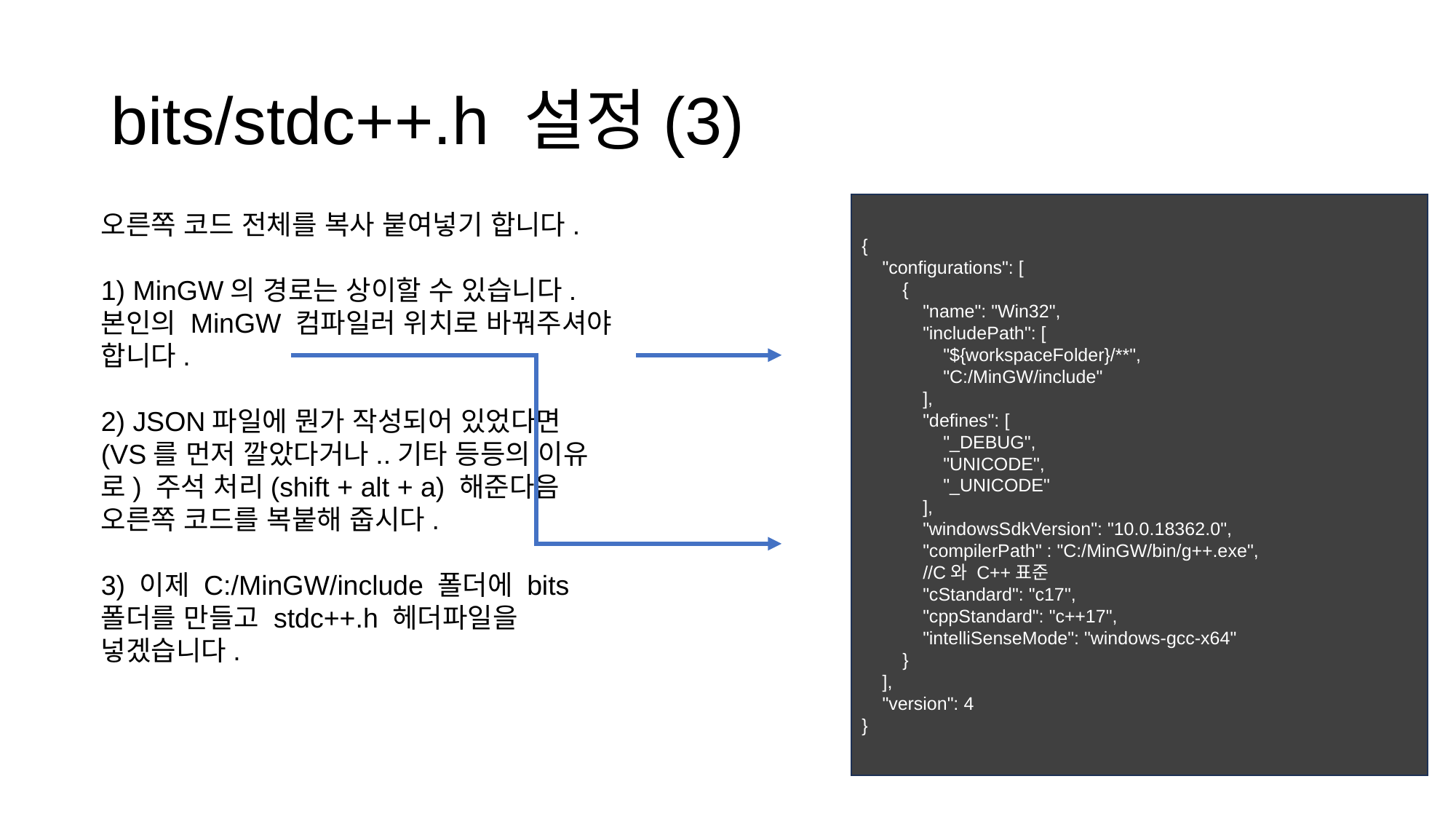

# bits/stdc++.h 설정(3)
{
    "configurations": [
        {
            "name": "Win32",
            "includePath": [
                "${workspaceFolder}/**",
                "C:/MinGW/include"
            ],
            "defines": [
                "_DEBUG",
                "UNICODE",
                "_UNICODE"
            ],
            "windowsSdkVersion": "10.0.18362.0",
            "compilerPath" : "C:/MinGW/bin/g++.exe",
            //C와 C++표준
            "cStandard": "c17",
            "cppStandard": "c++17",
            "intelliSenseMode": "windows-gcc-x64"
        }
    ],
    "version": 4
}
오른쪽 코드 전체를 복사 붙여넣기 합니다.

1) MinGW의 경로는 상이할 수 있습니다. 본인의 MinGW 컴파일러 위치로 바꿔주셔야 합니다.

2) JSON파일에 뭔가 작성되어 있었다면 (VS를 먼저 깔았다거나..기타 등등의 이유로) 주석 처리(shift + alt + a) 해준다음 오른쪽 코드를 복붙해 줍시다.

3) 이제 C:/MinGW/include 폴더에 bits폴더를 만들고 stdc++.h 헤더파일을 넣겠습니다.